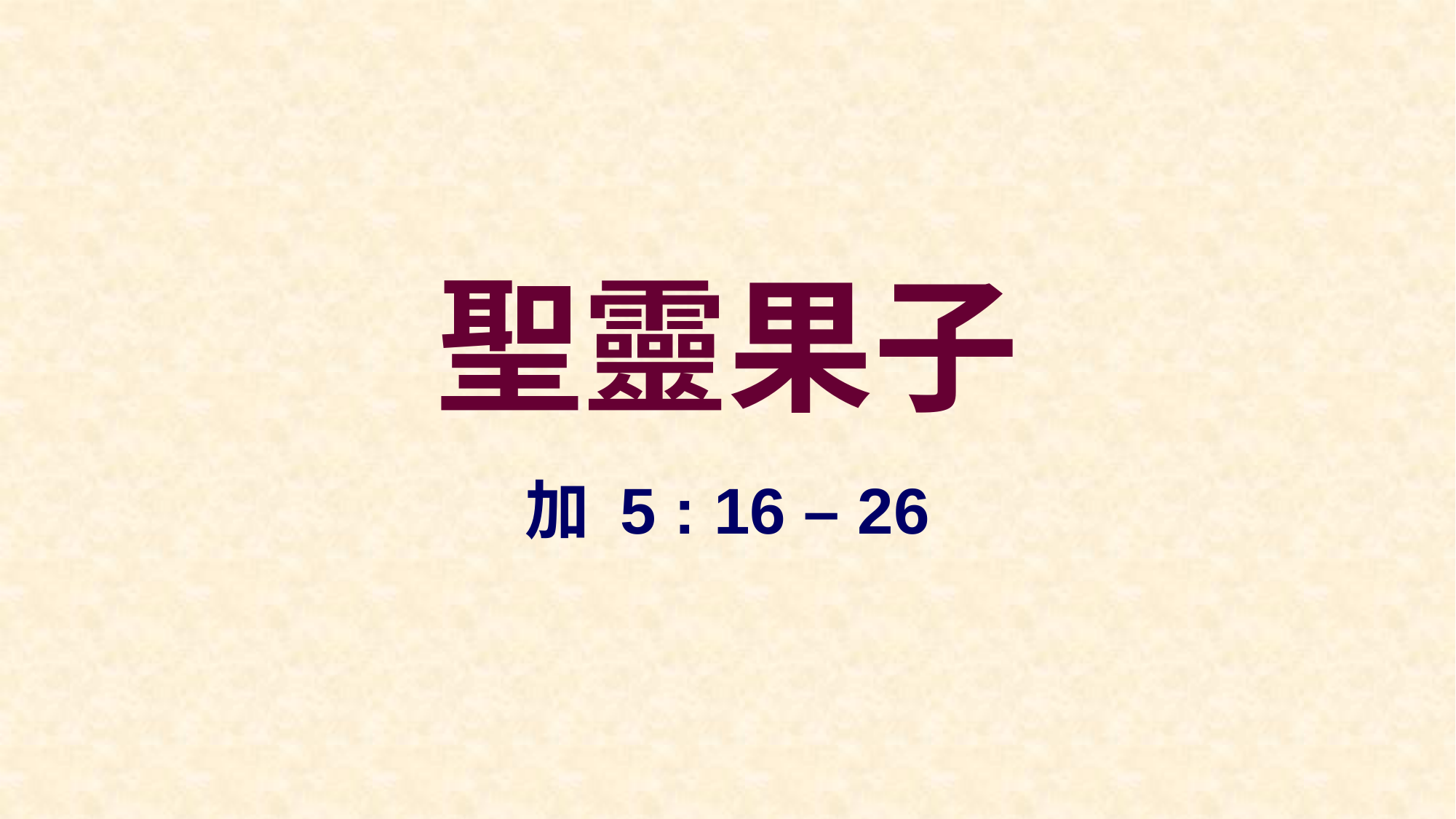

# 聖靈果子
加 5 : 16 – 26